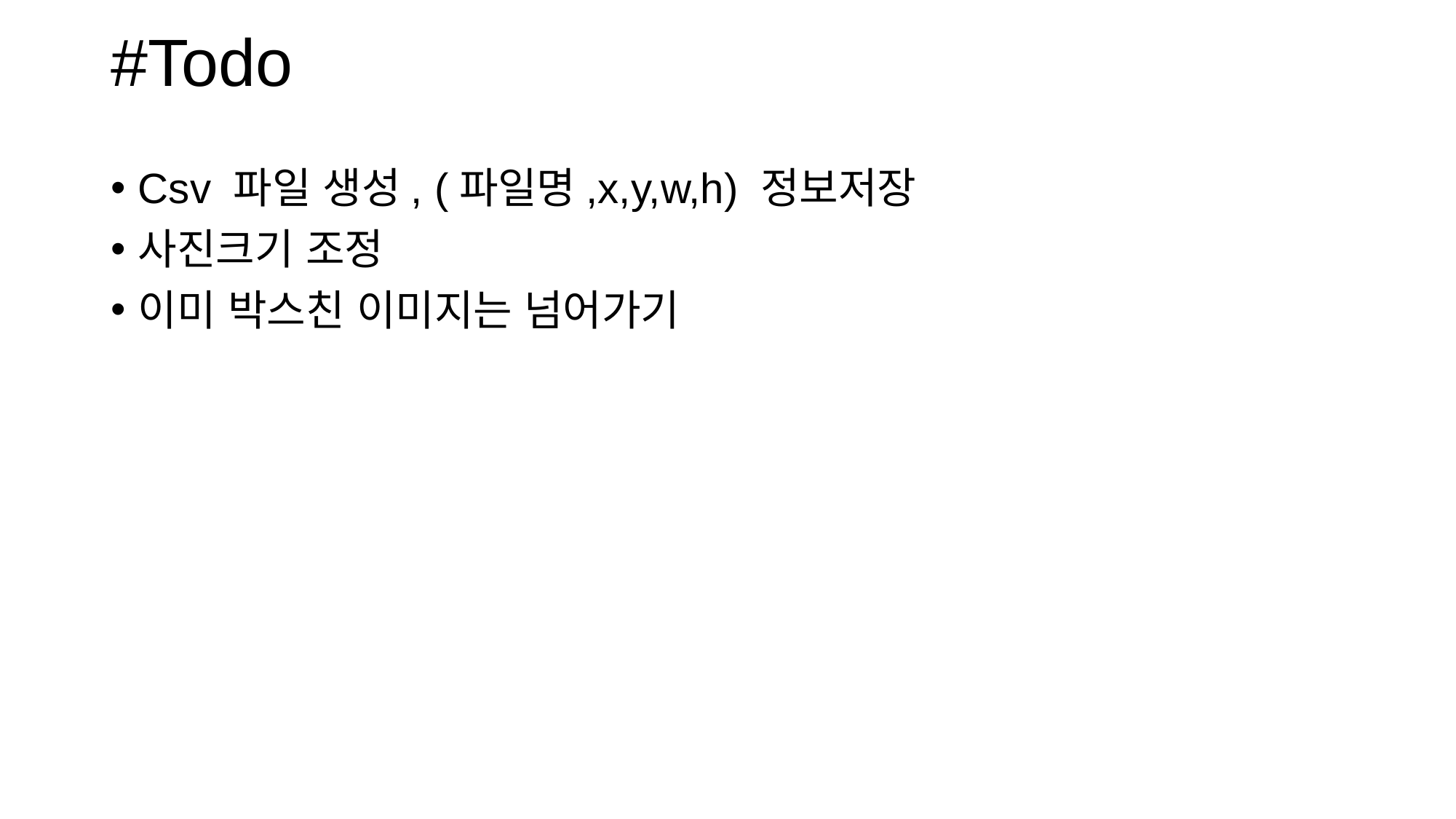

# #Todo
Csv 파일 생성, (파일명,x,y,w,h) 정보저장
사진크기 조정
이미 박스친 이미지는 넘어가기